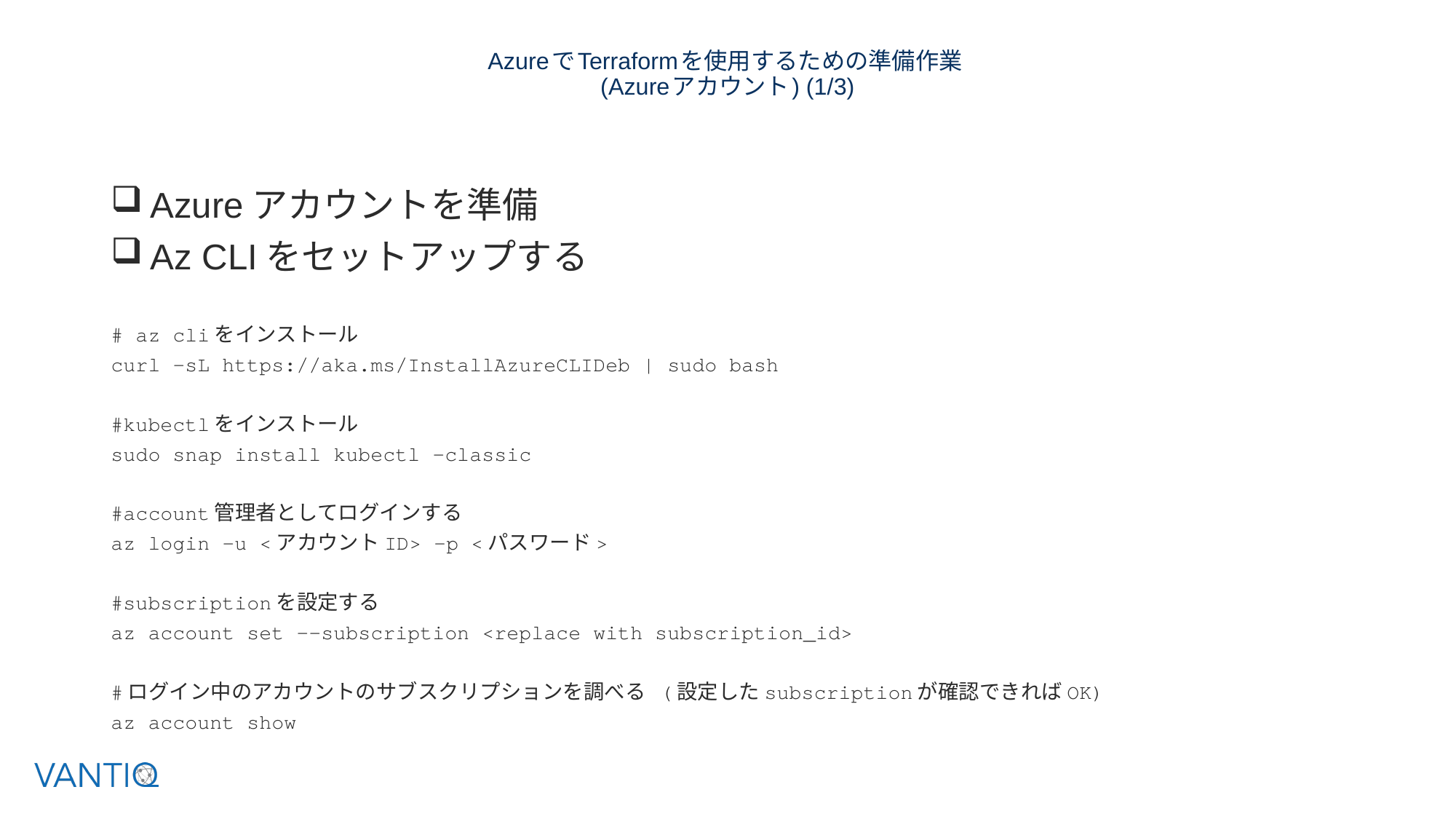

# AzureでTerraformを使用するための準備作業 (Azureアカウント) (1/3)
 Azureアカウントを準備
 Az CLIをセットアップする

# az cliをインストール
curl -sL https://aka.ms/InstallAzureCLIDeb | sudo bash

#kubectlをインストール
sudo snap install kubectl –classic

#account管理者としてログインする
az login -u <アカウントID> -p <パスワード>

#subscriptionを設定する
az account set --subscription <replace with subscription_id>

#ログイン中のアカウントのサブスクリプションを調べる  (設定したsubscriptionが確認できればOK)
az account show